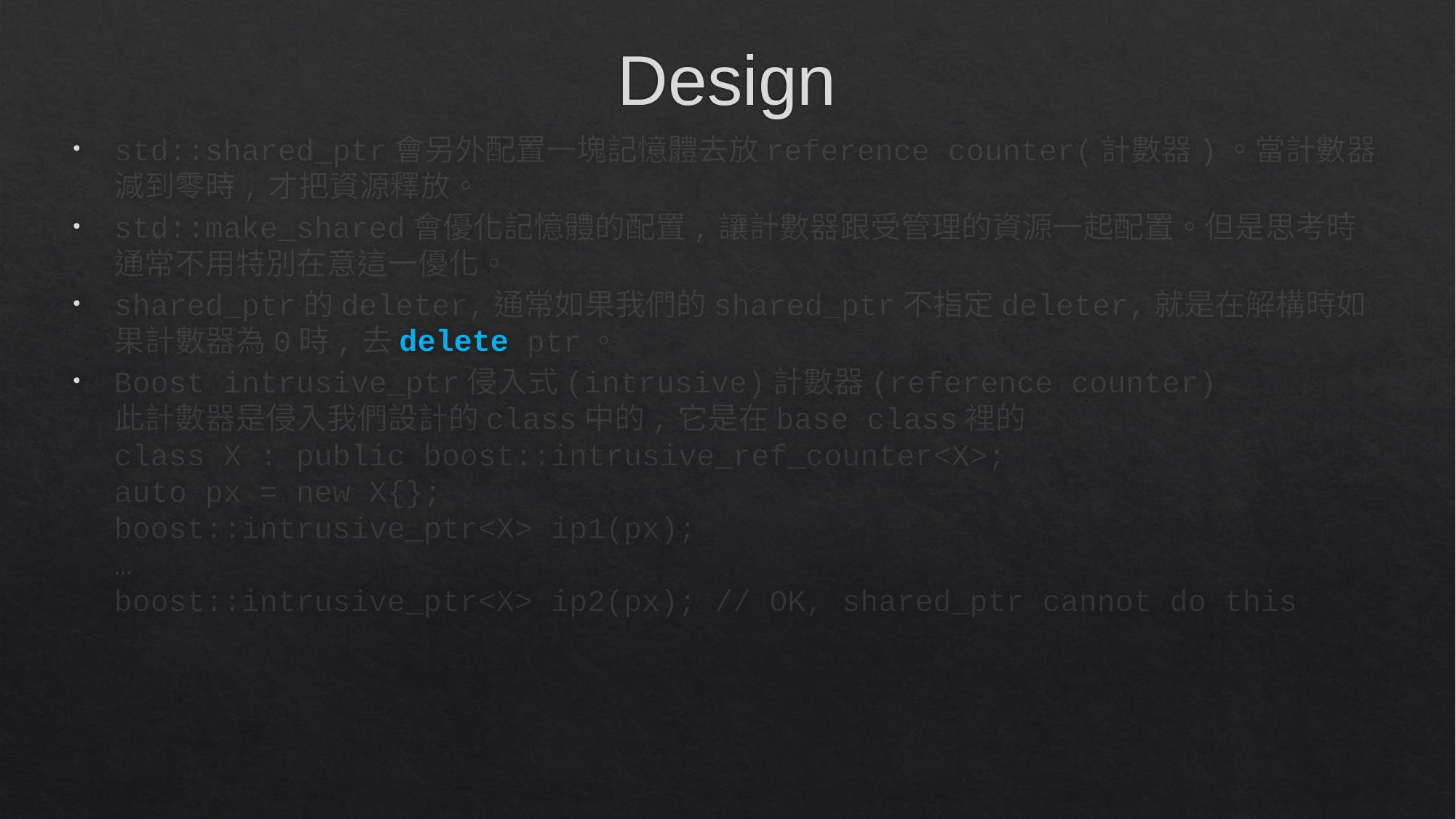

# Design
std::shared_ptr會另外配置一塊記憶體去放reference counter(計數器)。當計數器減到零時,才把資源釋放。
std::make_shared會優化記憶體的配置,讓計數器跟受管理的資源一起配置。但是思考時通常不用特別在意這一優化。
shared_ptr的deleter,通常如果我們的shared_ptr不指定deleter,就是在解構時如果計數器為0時,去delete ptr。
Boost intrusive_ptr侵入式(intrusive)計數器(reference counter)
此計數器是侵入我們設計的class中的,它是在base class裡的
class X : public boost::intrusive_ref_counter<X>;
auto px = new X{};
boost::intrusive_ptr<X> ip1(px);
…
boost::intrusive_ptr<X> ip2(px); // OK, shared_ptr cannot do this